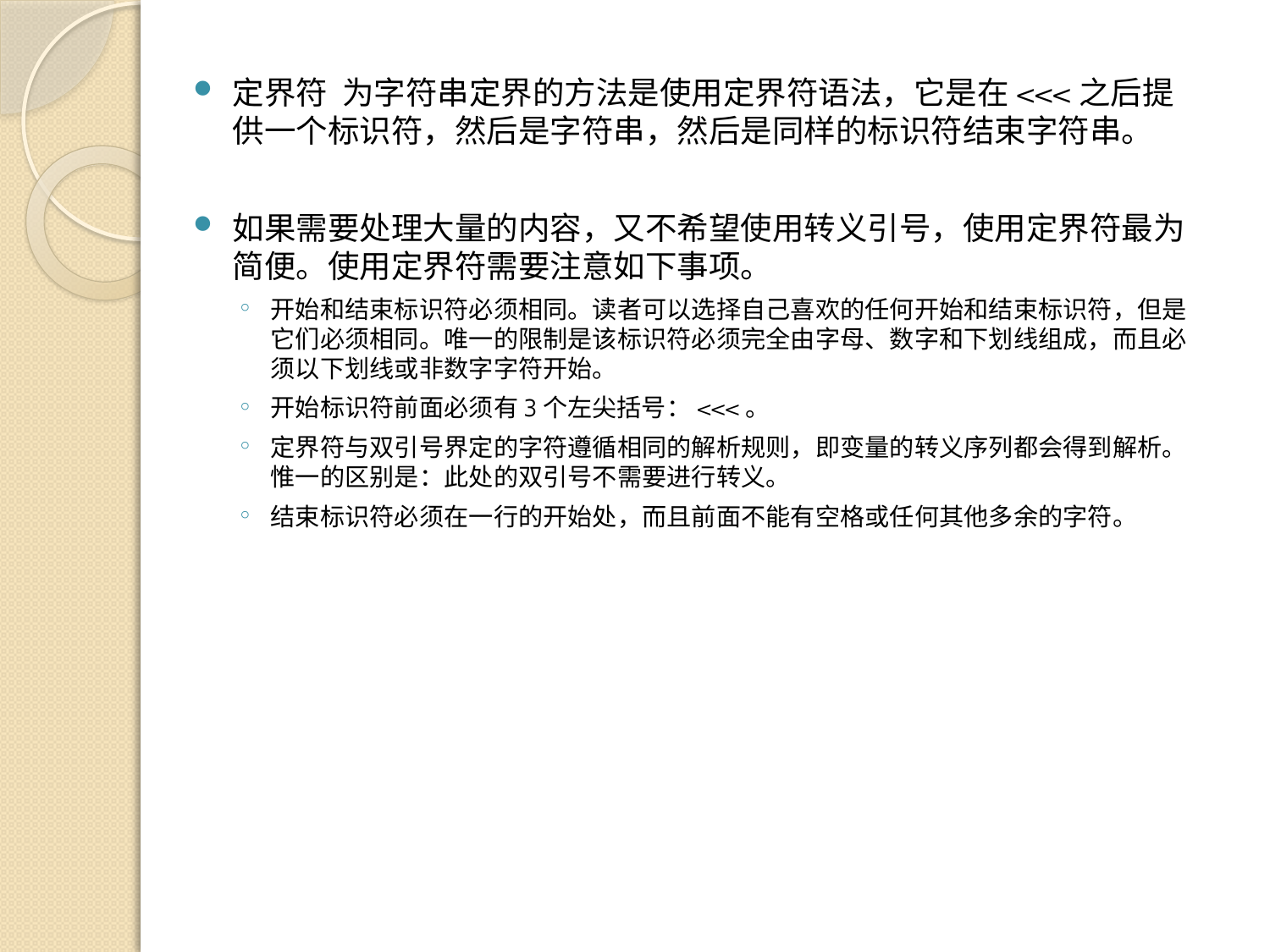

定界符  为字符串定界的方法是使用定界符语法，它是在<<<之后提供一个标识符，然后是字符串，然后是同样的标识符结束字符串。

如果需要处理大量的内容，又不希望使用转义引号，使用定界符最为简便。使用定界符需要注意如下事项。
开始和结束标识符必须相同。读者可以选择自己喜欢的任何开始和结束标识符，但是它们必须相同。唯一的限制是该标识符必须完全由字母、数字和下划线组成，而且必须以下划线或非数字字符开始。
开始标识符前面必须有3个左尖括号：<<<。
定界符与双引号界定的字符遵循相同的解析规则，即变量的转义序列都会得到解析。惟一的区别是：此处的双引号不需要进行转义。
结束标识符必须在一行的开始处，而且前面不能有空格或任何其他多余的字符。
<?php
$title = '我在未来等你';
$website = 'http://www.sanwen8.cn/subject/1331453/';
$content = " 未来对于我来说还很远很远，就像你还不认识我的时候你身旁的他，我身旁的她，我们都无法猜到后来我们的他和她却已变成六个人的故事。——题记\n未来它很近也很远，也许是明天，也许是一辈子。\n访问地址：$website";
$result = <<<ARTICLE
<p>$title</p>
<p>$website</p>
<p>$content</p>
ARTICLE;
echo $result;
?>